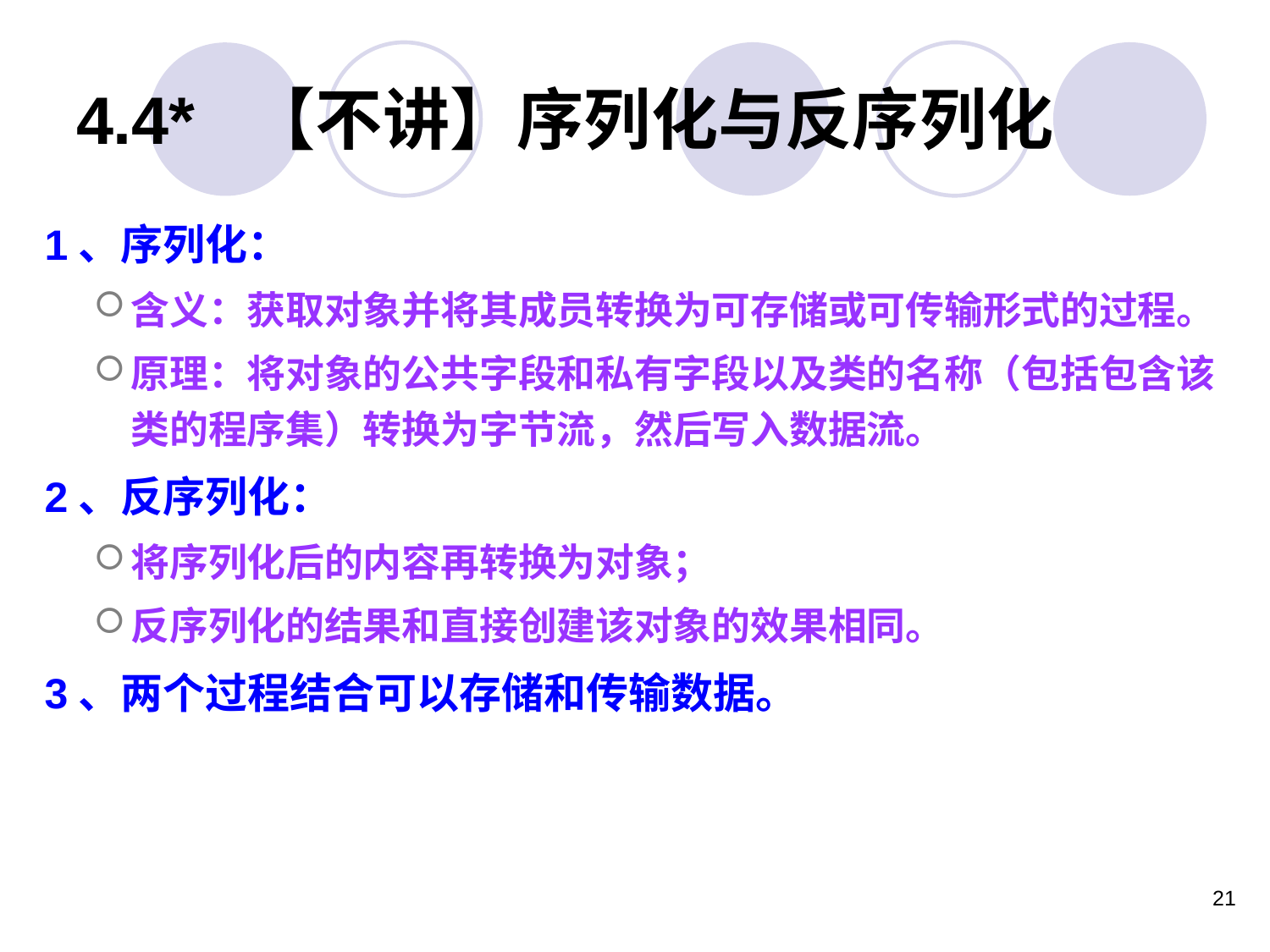

# 4.4*  【不讲】序列化与反序列化
1、序列化：
含义：获取对象并将其成员转换为可存储或可传输形式的过程。
原理：将对象的公共字段和私有字段以及类的名称（包括包含该类的程序集）转换为字节流，然后写入数据流。
2、反序列化：
将序列化后的内容再转换为对象；
反序列化的结果和直接创建该对象的效果相同。
3、两个过程结合可以存储和传输数据。

21